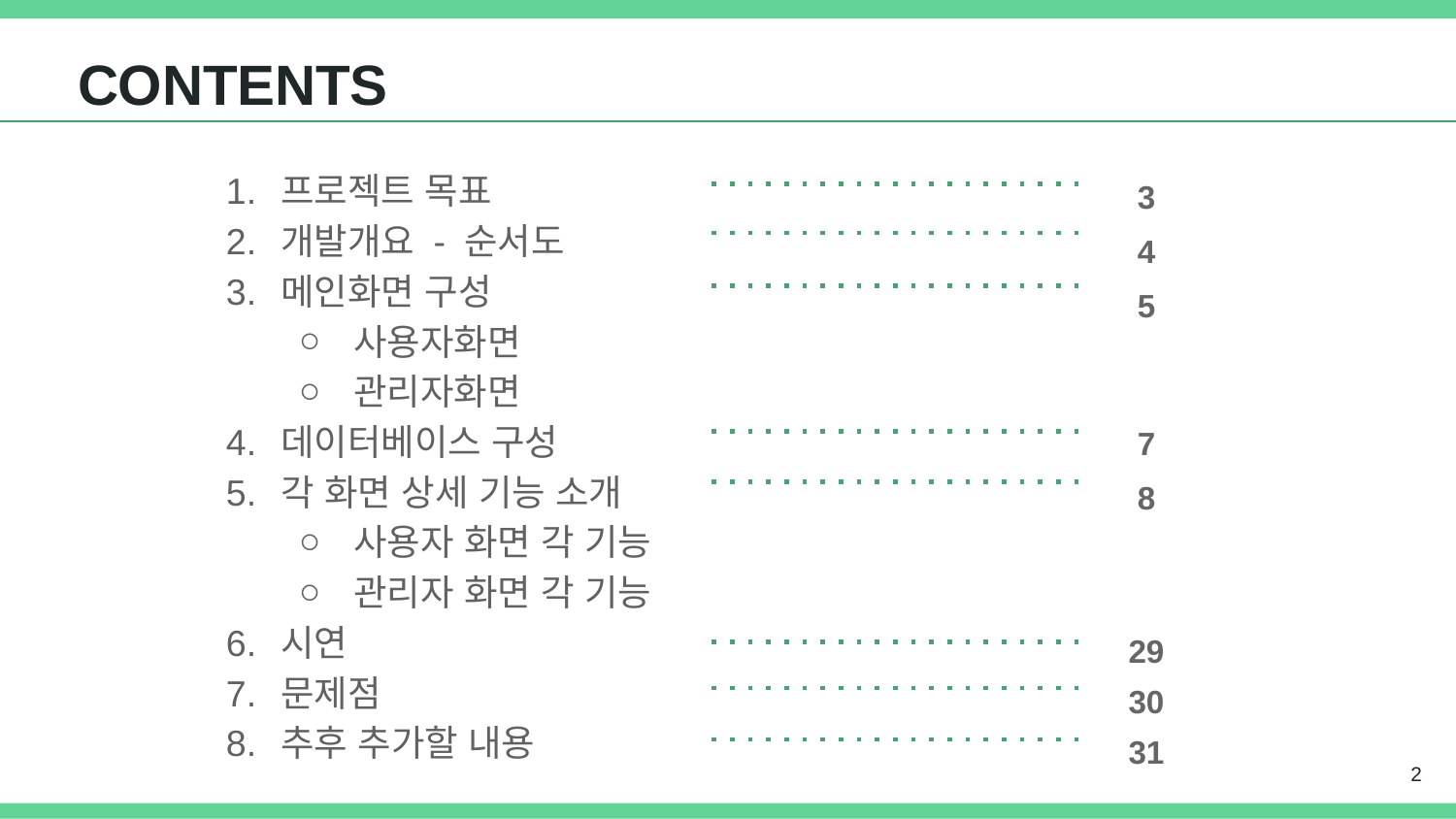

# CONTENTS
프로젝트 목표
개발개요 - 순서도
메인화면 구성
사용자화면
관리자화면
데이터베이스 구성
각 화면 상세 기능 소개
사용자 화면 각 기능
관리자 화면 각 기능
시연
문제점
추후 추가할 내용
 3
 4
 5

 7
 8
29
30
31
2